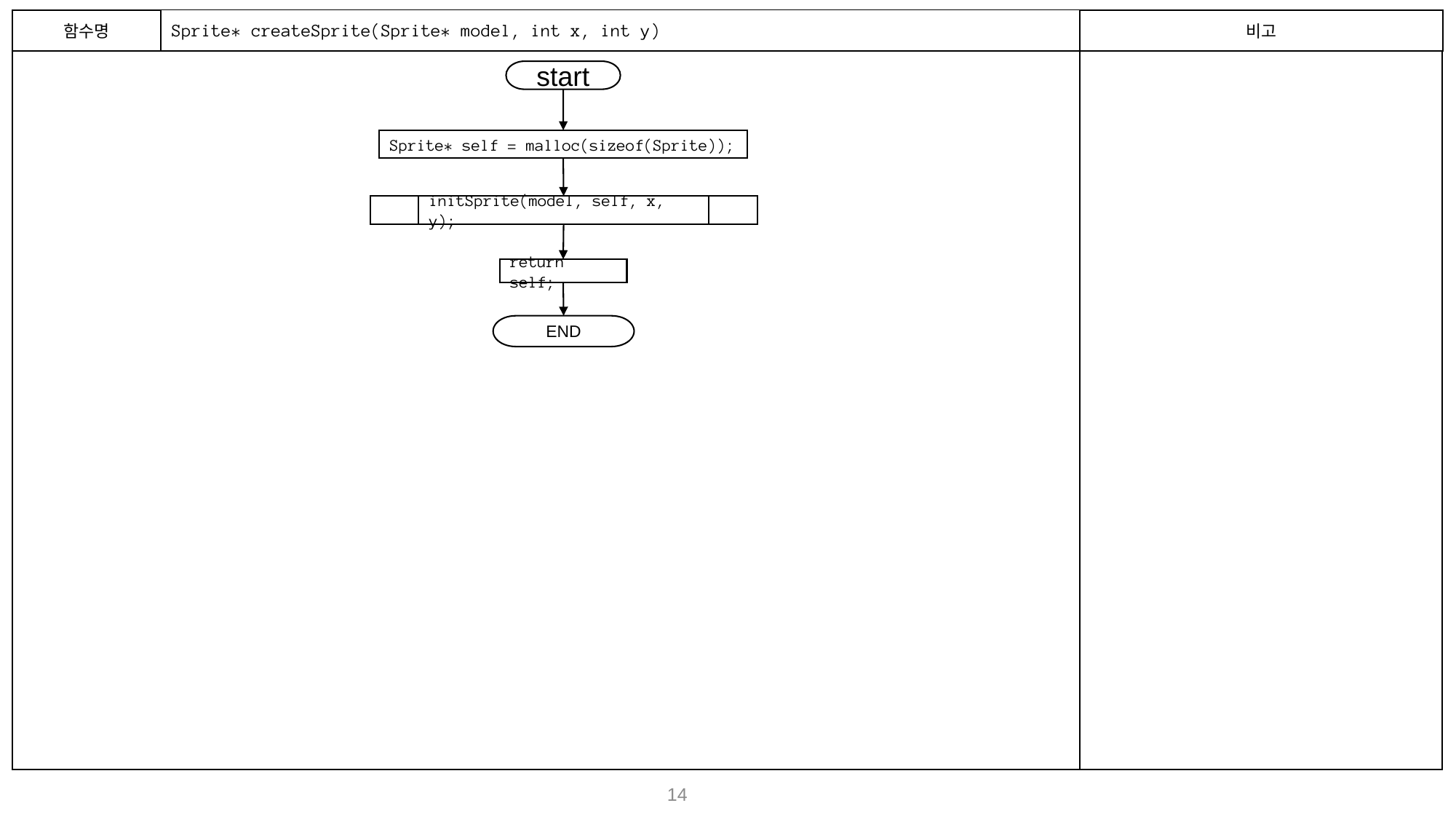

함수명
# Sprite* createSprite(Sprite* model, int x, int y)
비고

start
Sprite* self = malloc(sizeof(Sprite));
initSprite(model, self, x, y);
return self;
END
14